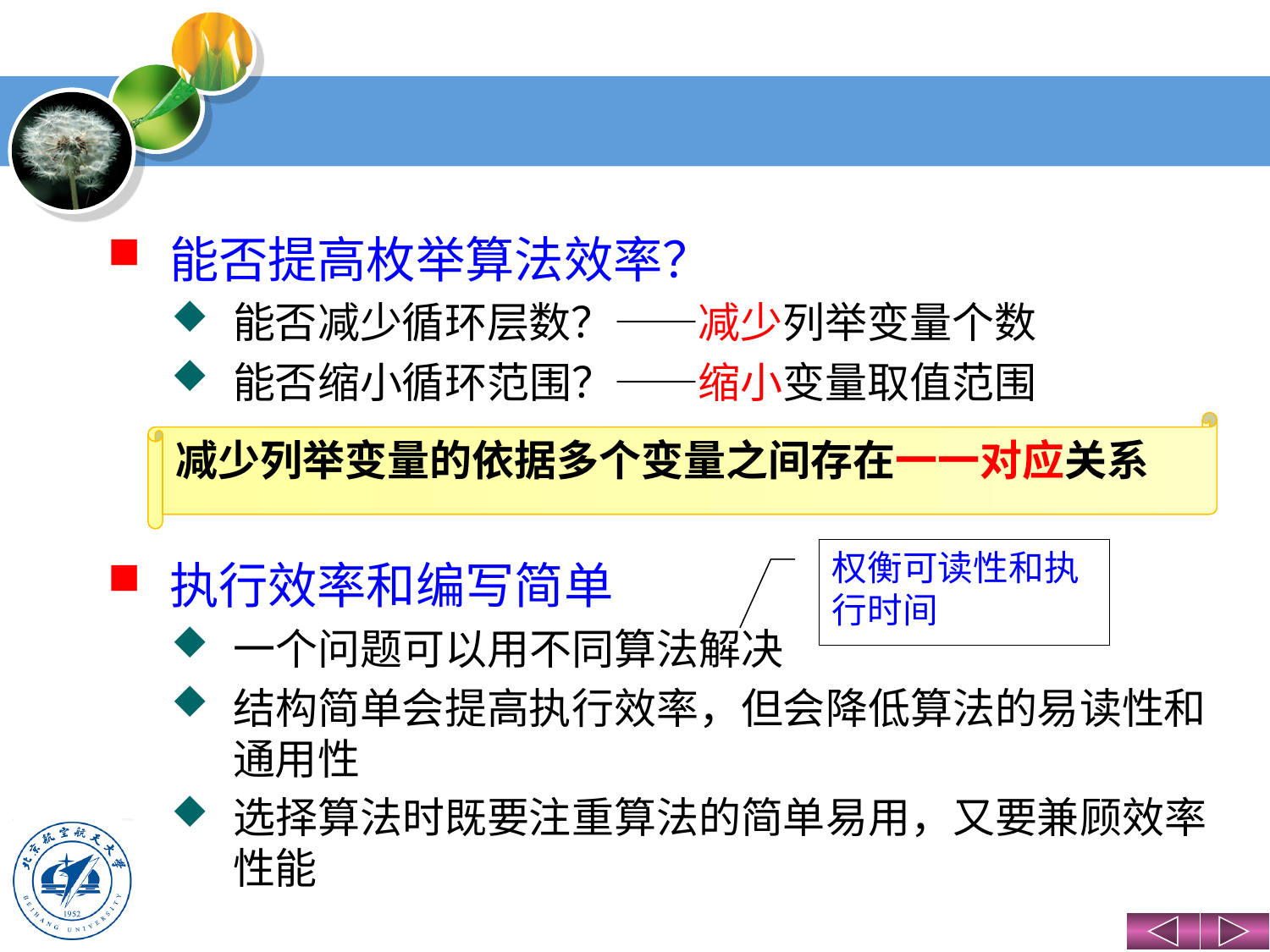

#
能否提高枚举算法效率？
能否减少循环层数？——减少列举变量个数
能否缩小循环范围？——缩小变量取值范围

执行效率和编写简单
一个问题可以用不同算法解决
结构简单会提高执行效率，但会降低算法的易读性和通用性
选择算法时既要注重算法的简单易用，又要兼顾效率性能

减少列举变量的依据多个变量之间存在一一对应关系

权衡可读性和执行时间
55